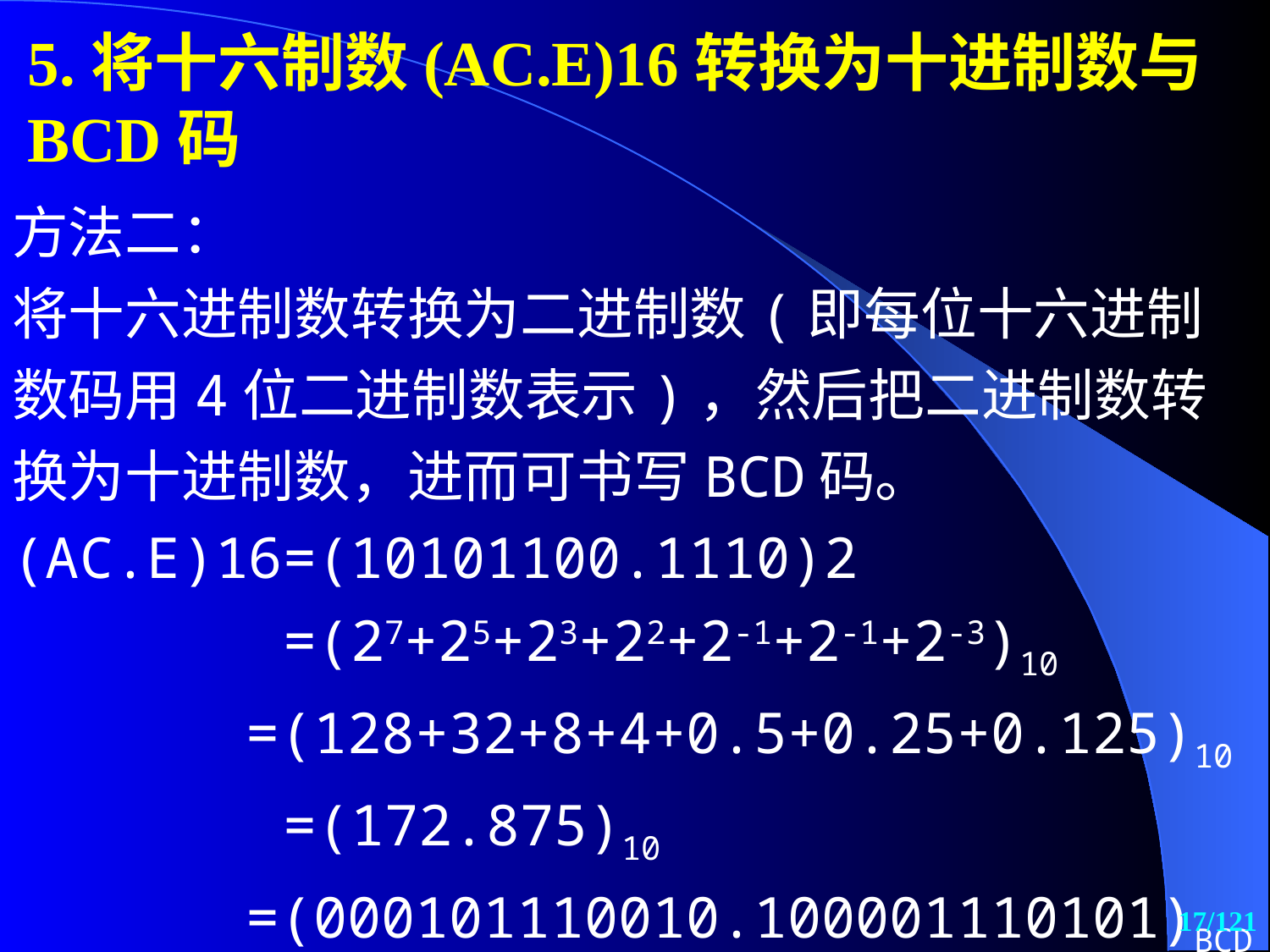

5.将十六制数(AC.E)16转换为十进制数与BCD码
方法二：
将十六进制数转换为二进制数(即每位十六进制数码用4位二进制数表示)，然后把二进制数转换为十进制数，进而可书写BCD码。
(AC.E)16=(10101100.1110)2
        =(27+25+23+22+2-1+2-1+2-3)10
            =(128+32+8+4+0.5+0.25+0.125)10
        =(172.875)10
            =(000101110010.100001110101)BCD
17/121